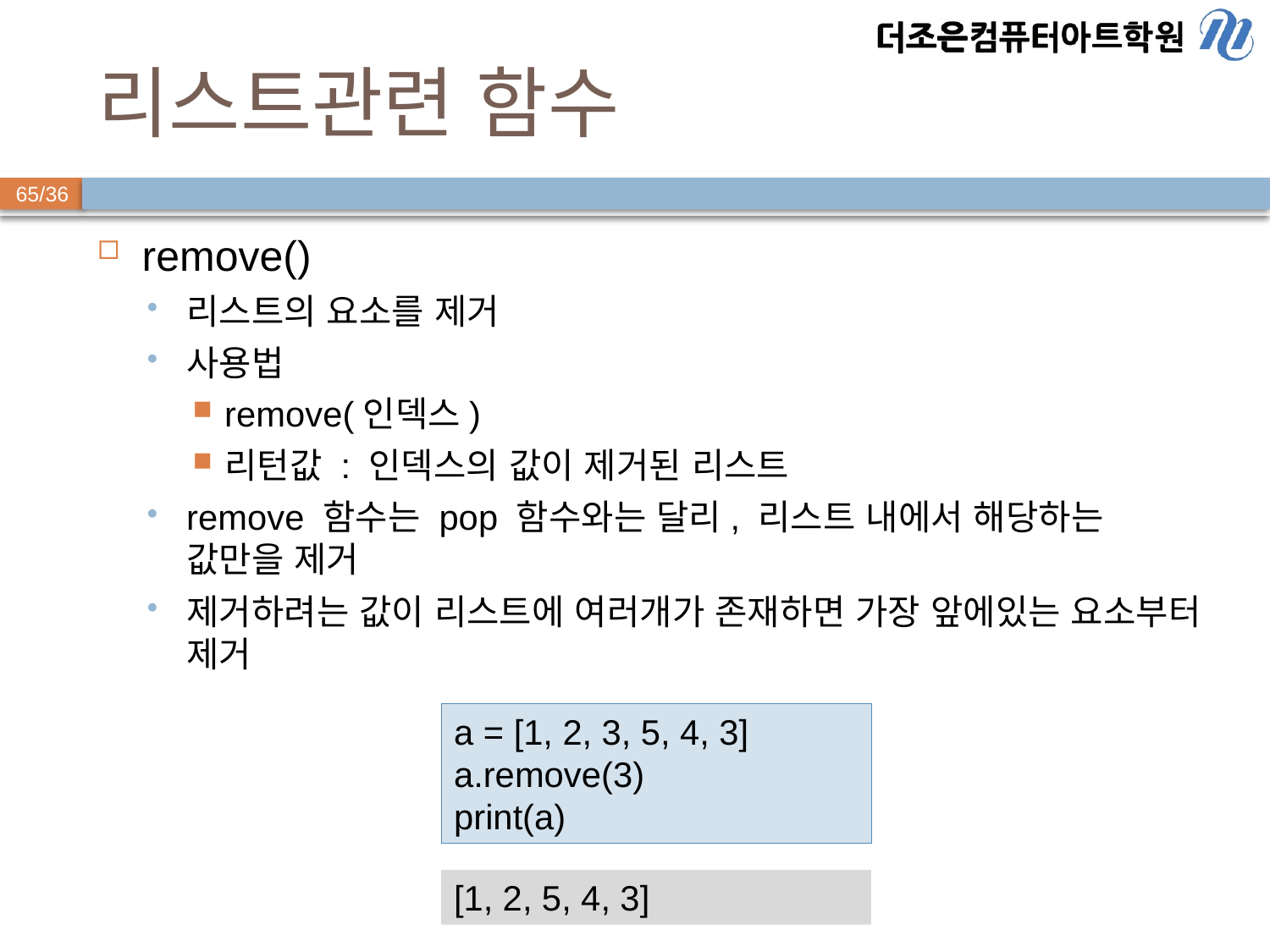

# 리스트관련 함수
remove()
리스트의 요소를 제거
사용법
remove(인덱스)
리턴값 : 인덱스의 값이 제거된 리스트
remove 함수는 pop 함수와는 달리, 리스트 내에서 해당하는 값만을 제거
제거하려는 값이 리스트에 여러개가 존재하면 가장 앞에있는 요소부터 제거
a = [1, 2, 3, 5, 4, 3]
a.remove(3)
print(a)
[1, 2, 5, 4, 3]